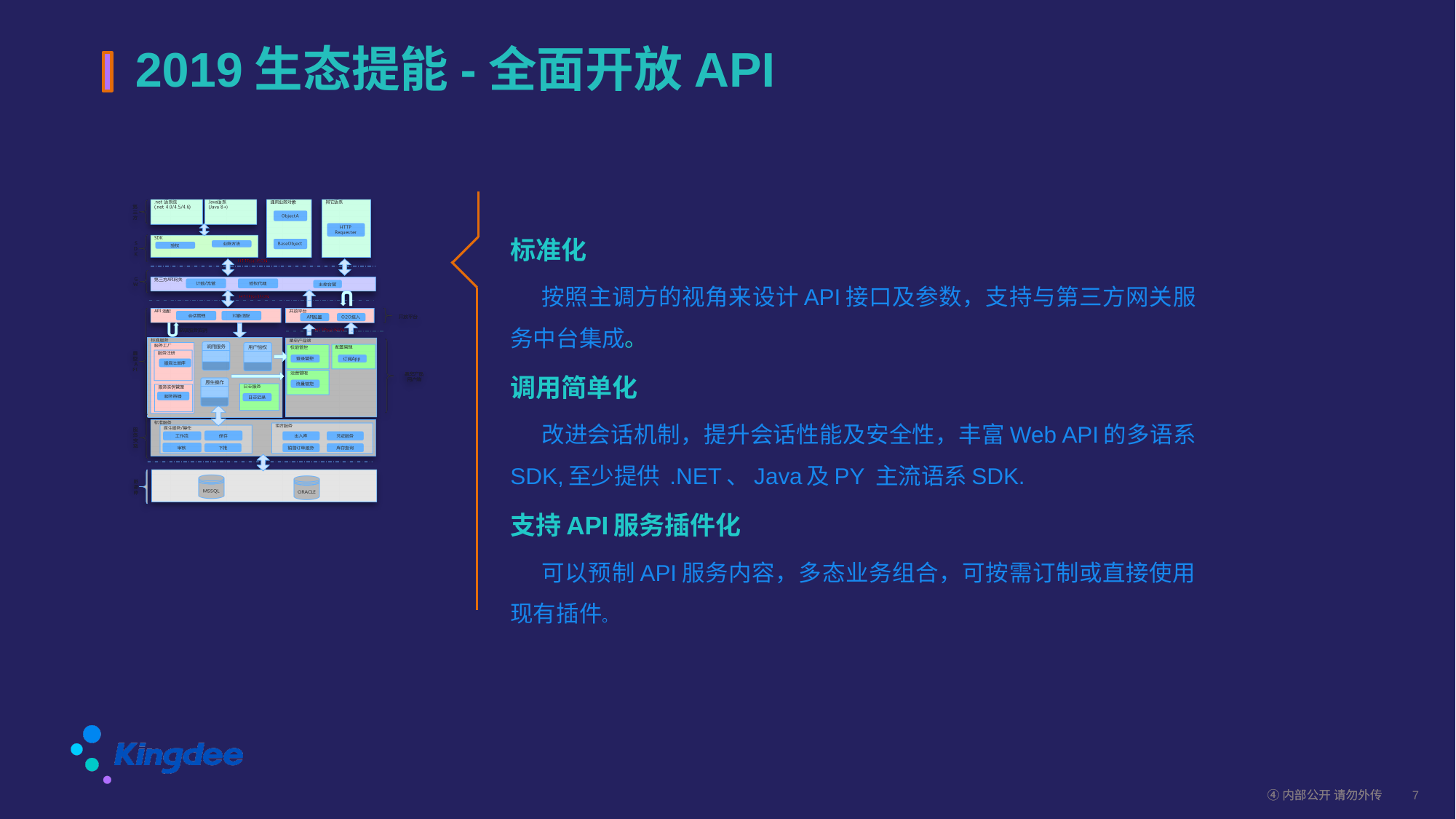

# 2019生态提能-全面开放API

标准化
　　按照主调方的视角来设计API接口及参数，支持与第三方网关服务中台集成。
调用简单化
　　改进会话机制，提升会话性能及安全性，丰富Web API的多语系 SDK,至少提供 .NET、Java及PY 主流语系SDK.
支持API服务插件化
　　可以预制API服务内容，多态业务组合，可按需订制或直接使用现有插件。